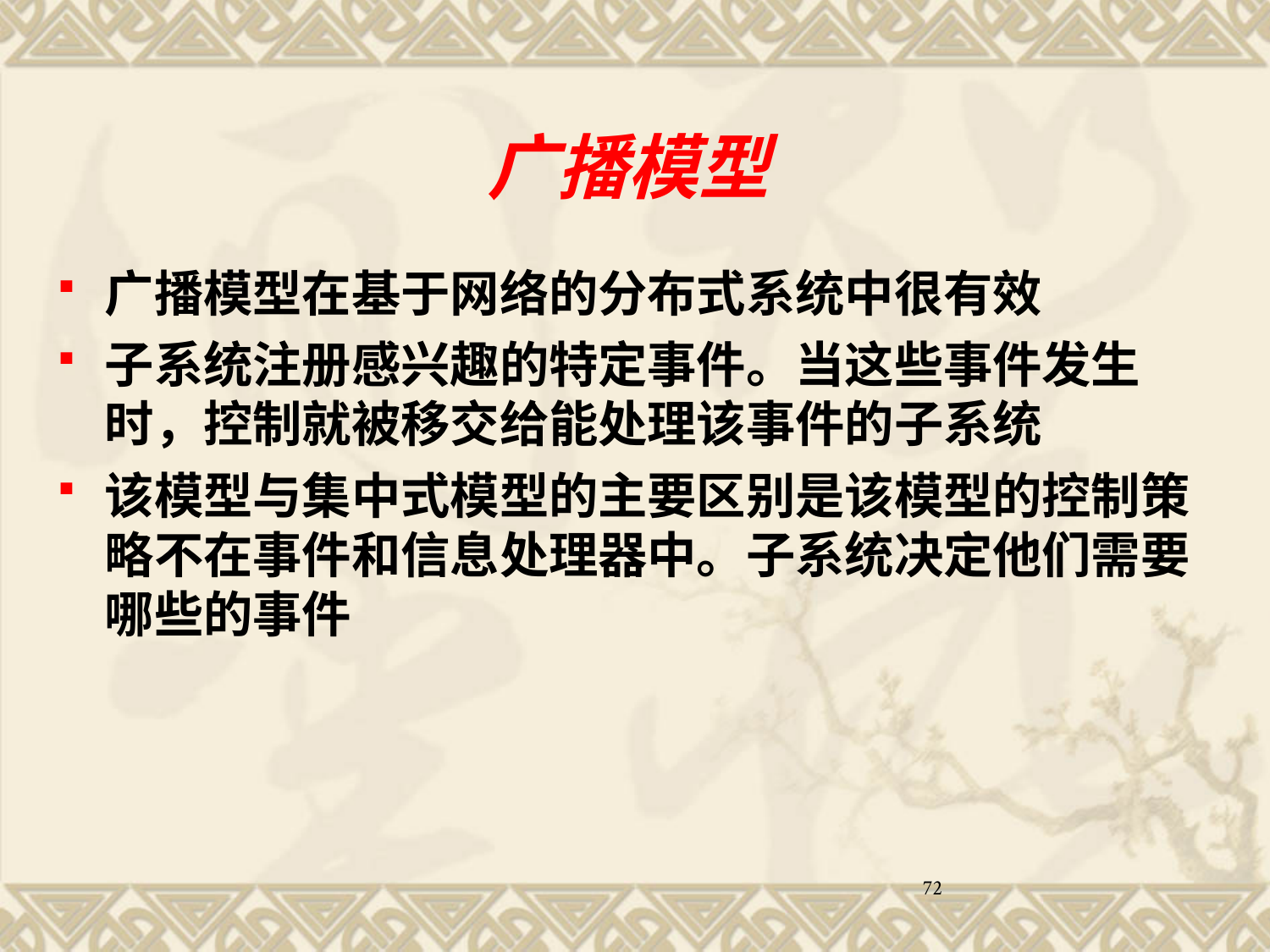

广播模型
广播模型在基于网络的分布式系统中很有效
子系统注册感兴趣的特定事件。当这些事件发生时，控制就被移交给能处理该事件的子系统
该模型与集中式模型的主要区别是该模型的控制策略不在事件和信息处理器中。子系统决定他们需要哪些的事件
72